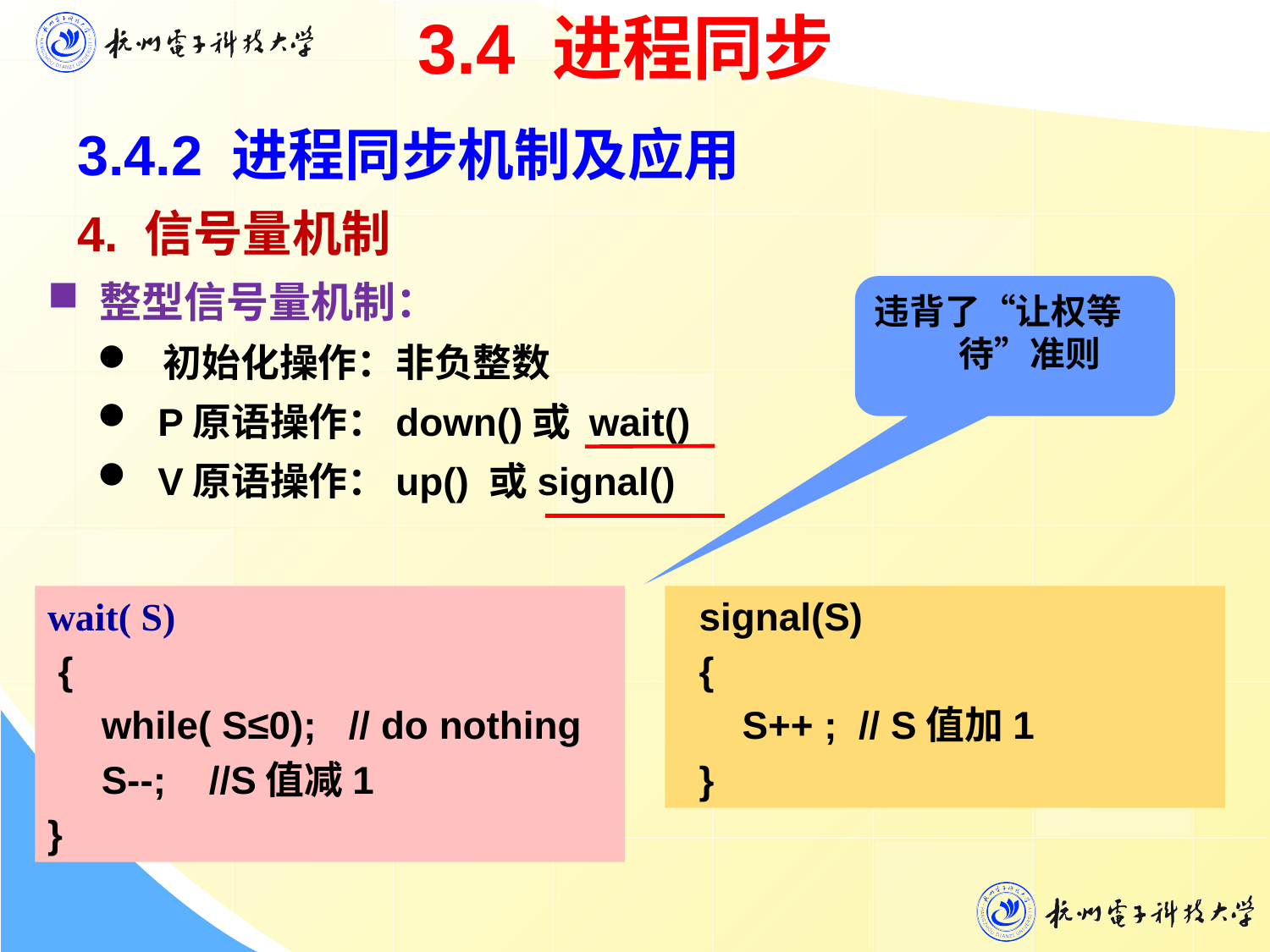

3.4 进程同步
3.4.2 进程同步机制及应用
4. 信号量机制
 整型信号量机制：
  初始化操作：非负整数
  P原语操作：down()或 wait()
  V原语操作：up() 或signal()

违背了“让权等待”准则
  signal(S)
  {
      S++ ;  // S值加1
  }
wait( S)
 {
     while( S≤0);   // do nothing
     S--;    //S值减1
}